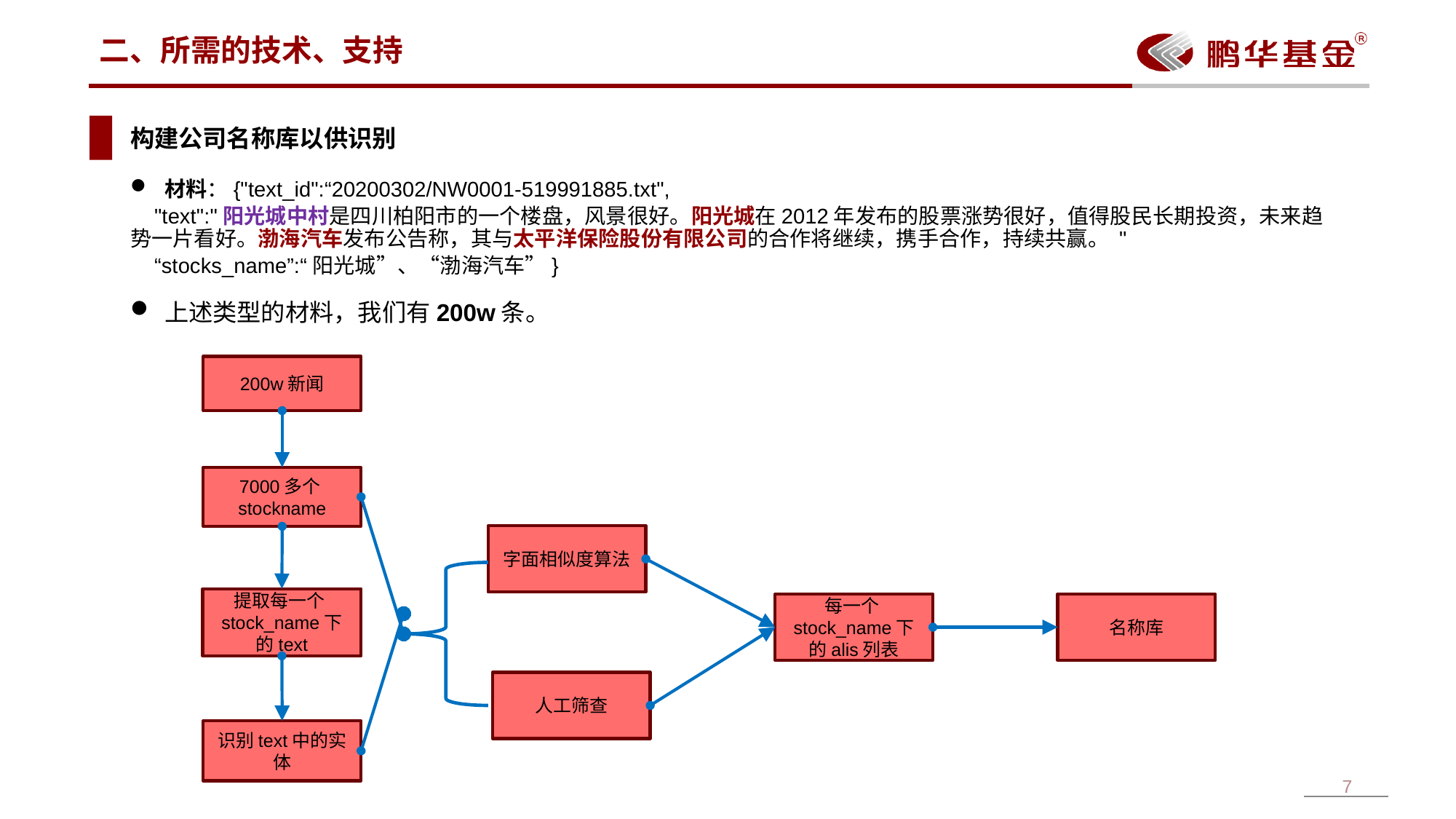

# 二、所需的技术、支持
构建公司名称库以供识别
材料：{"text_id":“20200302/NW0001-519991885.txt",
    "text":"阳光城中村是四川柏阳市的一个楼盘，风景很好。阳光城在2012年发布的股票涨势很好，值得股民长期投资，未来趋势一片看好。渤海汽车发布公告称，其与太平洋保险股份有限公司的合作将继续，携手合作，持续共赢。 "
    “stocks_name”:“阳光城”、“渤海汽车”}
上述类型的材料，我们有200w条。

200w新闻
7000多个stockname
字面相似度算法

提取每一个stock_name下的text
每一个stock_name下的alis列表
名称库
人工筛查
识别text中的实体
7